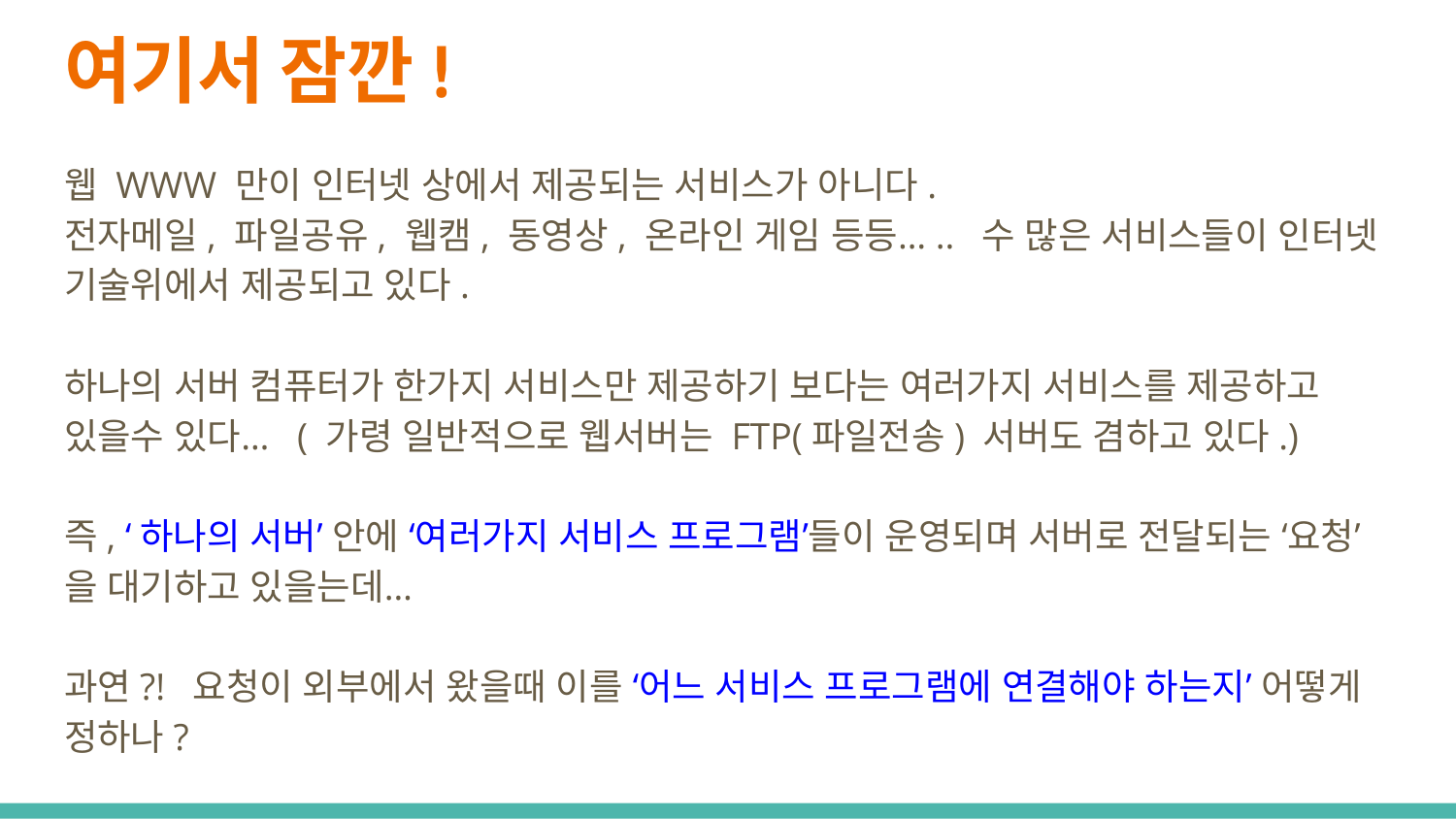

# 여기서 잠깐!
웹 WWW 만이 인터넷 상에서 제공되는 서비스가 아니다.
전자메일, 파일공유, 웹캠, 동영상, 온라인 게임 등등…..  수 많은 서비스들이 인터넷 기술위에서 제공되고 있다.
하나의 서버 컴퓨터가 한가지 서비스만 제공하기 보다는 여러가지 서비스를 제공하고 있을수 있다…  ( 가령 일반적으로 웹서버는 FTP(파일전송) 서버도 겸하고 있다.)
즉, ‘하나의 서버’ 안에 ‘여러가지 서비스 프로그램’들이 운영되며 서버로 전달되는 ‘요청’ 을 대기하고 있을는데…
과연?!  요청이 외부에서 왔을때 이를 ‘어느 서비스 프로그램에 연결해야 하는지’ 어떻게 정하나?